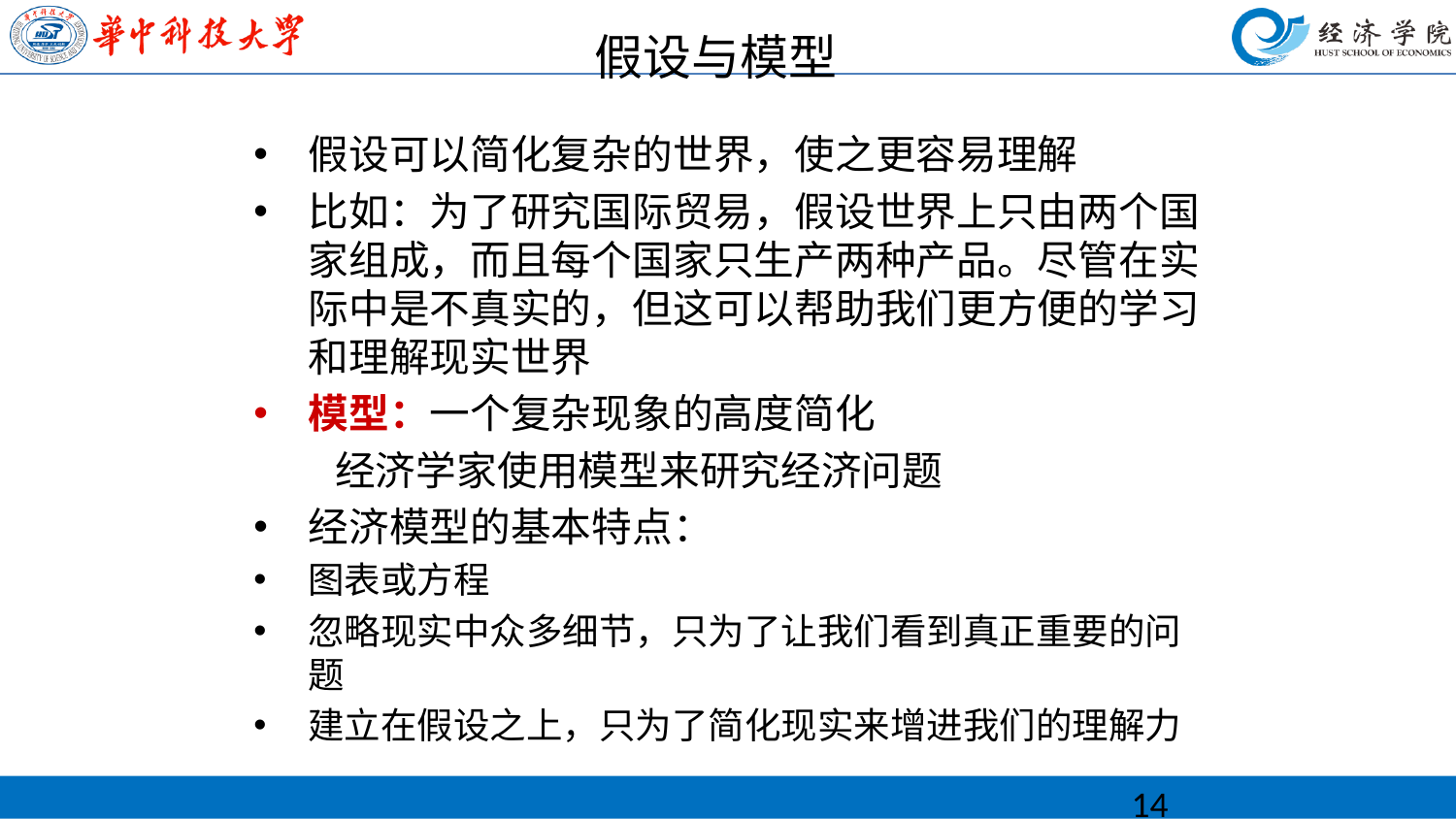

14

假设与模型
假设可以简化复杂的世界，使之更容易理解
比如：为了研究国际贸易，假设世界上只由两个国家组成，而且每个国家只生产两种产品。尽管在实际中是不真实的，但这可以帮助我们更方便的学习和理解现实世界
模型：一个复杂现象的高度简化
        经济学家使用模型来研究经济问题
经济模型的基本特点：
图表或方程
忽略现实中众多细节，只为了让我们看到真正重要的问题
建立在假设之上，只为了简化现实来增进我们的理解力